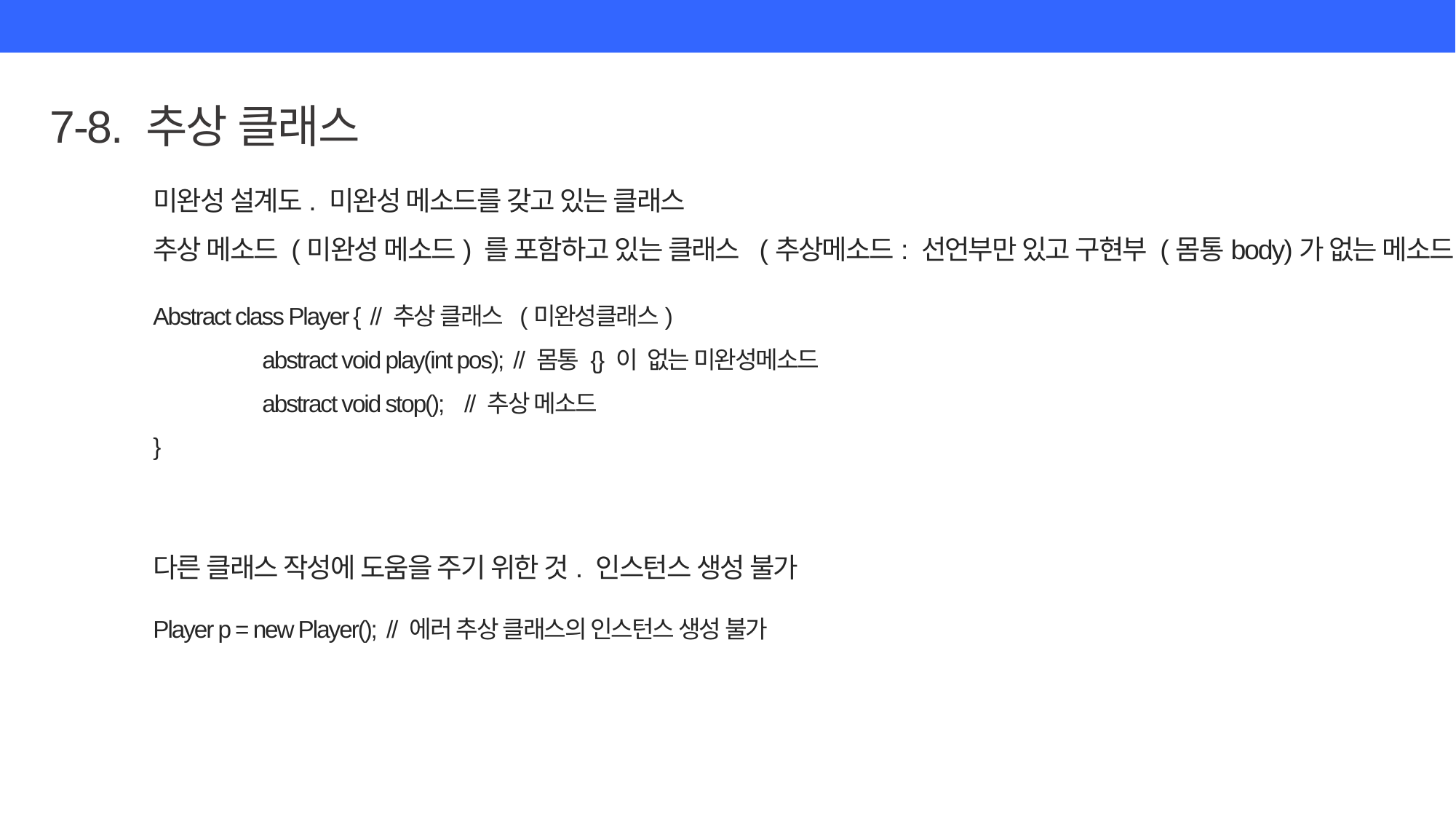

7-8. 추상 클래스
미완성 설계도. 미완성 메소드를 갖고 있는 클래스
추상 메소드 (미완성 메소드) 를 포함하고 있는 클래스  (추상메소드: 선언부만 있고 구현부 (몸통body)가 없는 메소드

Abstract class Player {  // 추상 클래스  (미완성클래스)
	abstract void play(int pos);  // 몸통 {} 이  없는 미완성메소드
	abstract void stop();    // 추상 메소드
}

다른 클래스 작성에 도움을 주기 위한 것. 인스턴스 생성 불가
Player p = new Player();  // 에러 추상 클래스의 인스턴스 생성 불가